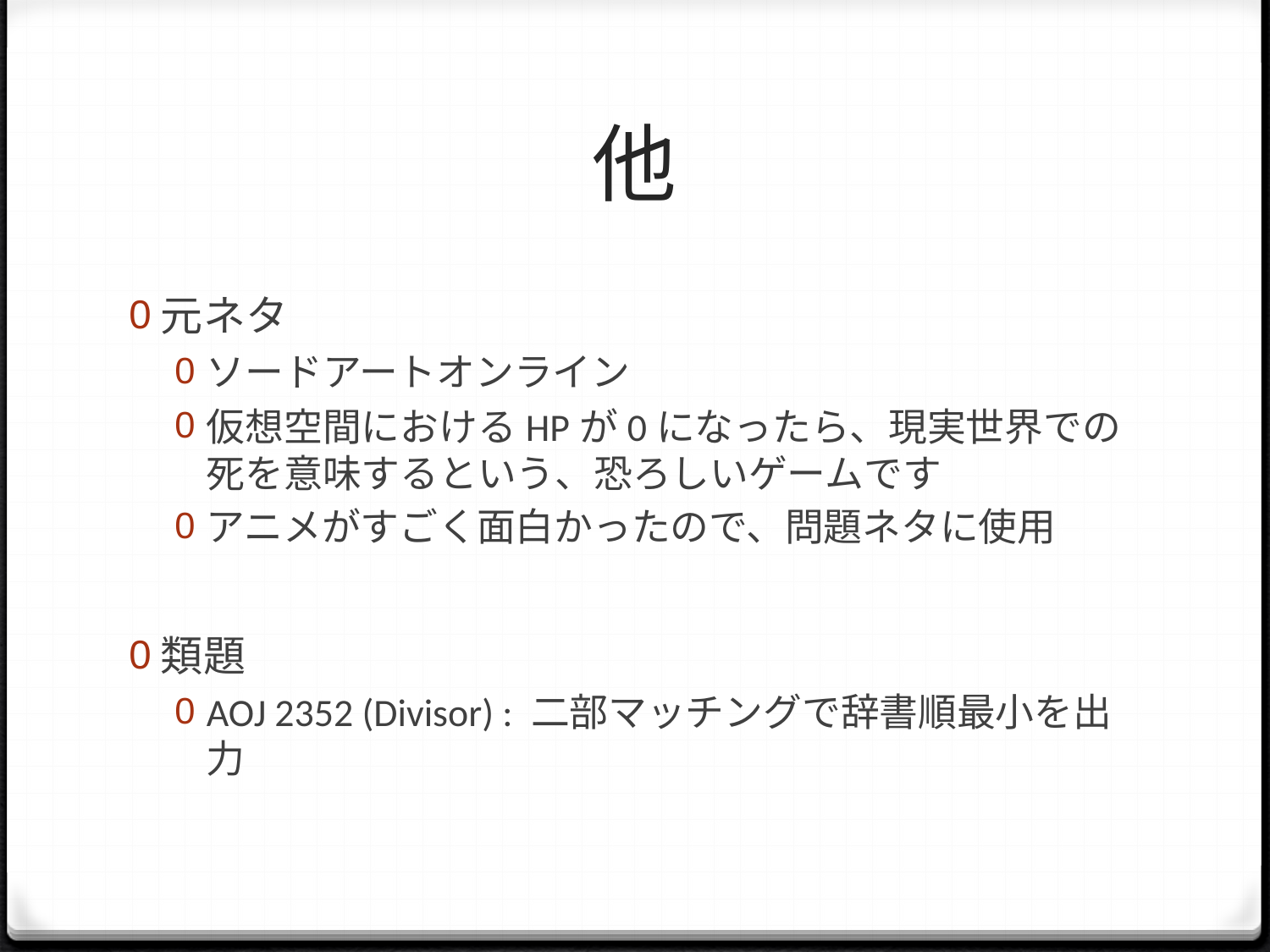

# 他
元ネタ
ソードアートオンライン
仮想空間におけるHPが0になったら、現実世界での死を意味するという、恐ろしいゲームです
アニメがすごく面白かったので、問題ネタに使用

類題
AOJ 2352 (Divisor) : 二部マッチングで辞書順最小を出力